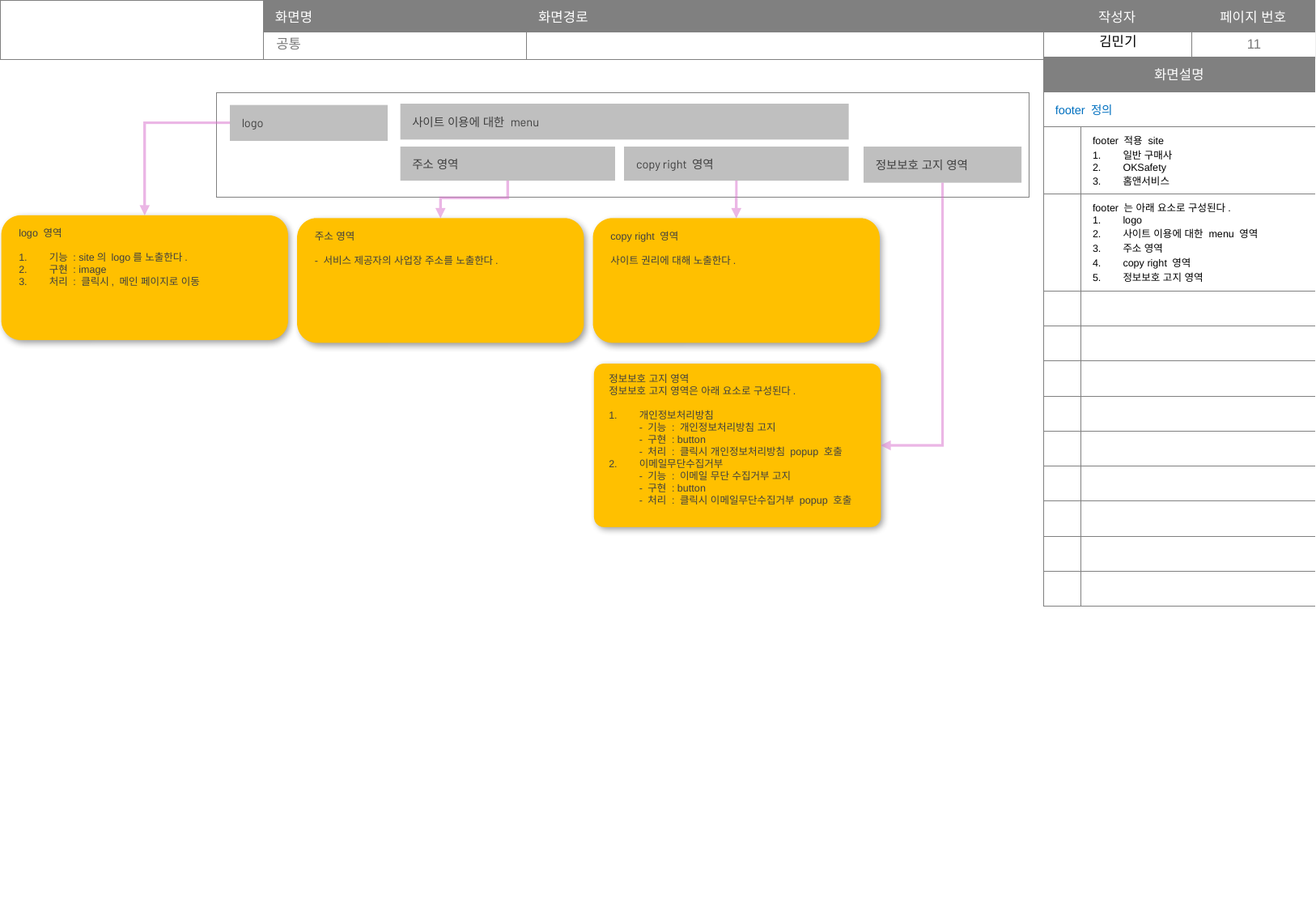

공통

11
| 화면설명 |  |
| --- | --- |
| footer 정의 |  |
|  | footer 적용 site 일반 구매사 OKSafety 홈앤서비스 |
|  | footer 는 아래 요소로 구성된다. logo 사이트 이용에 대한 menu 영역 주소 영역 copy right 영역 정보보호 고지 영역 |
|  |  |
|  |  |
|  |  |
|  |  |
|  |  |
|  |  |
|  |  |
|  |  |
|  |  |

사이트 이용에 대한 menu
logo
주소 영역
copy right 영역
정보보호 고지 영역
logo 영역

기능 : site의 logo를 노출한다.
구현 : image
처리 : 클릭시, 메인 페이지로 이동
주소 영역

- 서비스 제공자의 사업장 주소를 노출한다.
copy right 영역

사이트 권리에 대해 노출한다.
정보보호 고지 영역
정보보호 고지 영역은 아래 요소로 구성된다.
개인정보처리방침
- 기능 : 개인정보처리방침 고지
- 구현 : button
- 처리 : 클릭시 개인정보처리방침 popup 호출
이메일무단수집거부
- 기능 : 이메일 무단 수집거부 고지
- 구현 : button
- 처리 : 클릭시 이메일무단수집거부 popup 호출